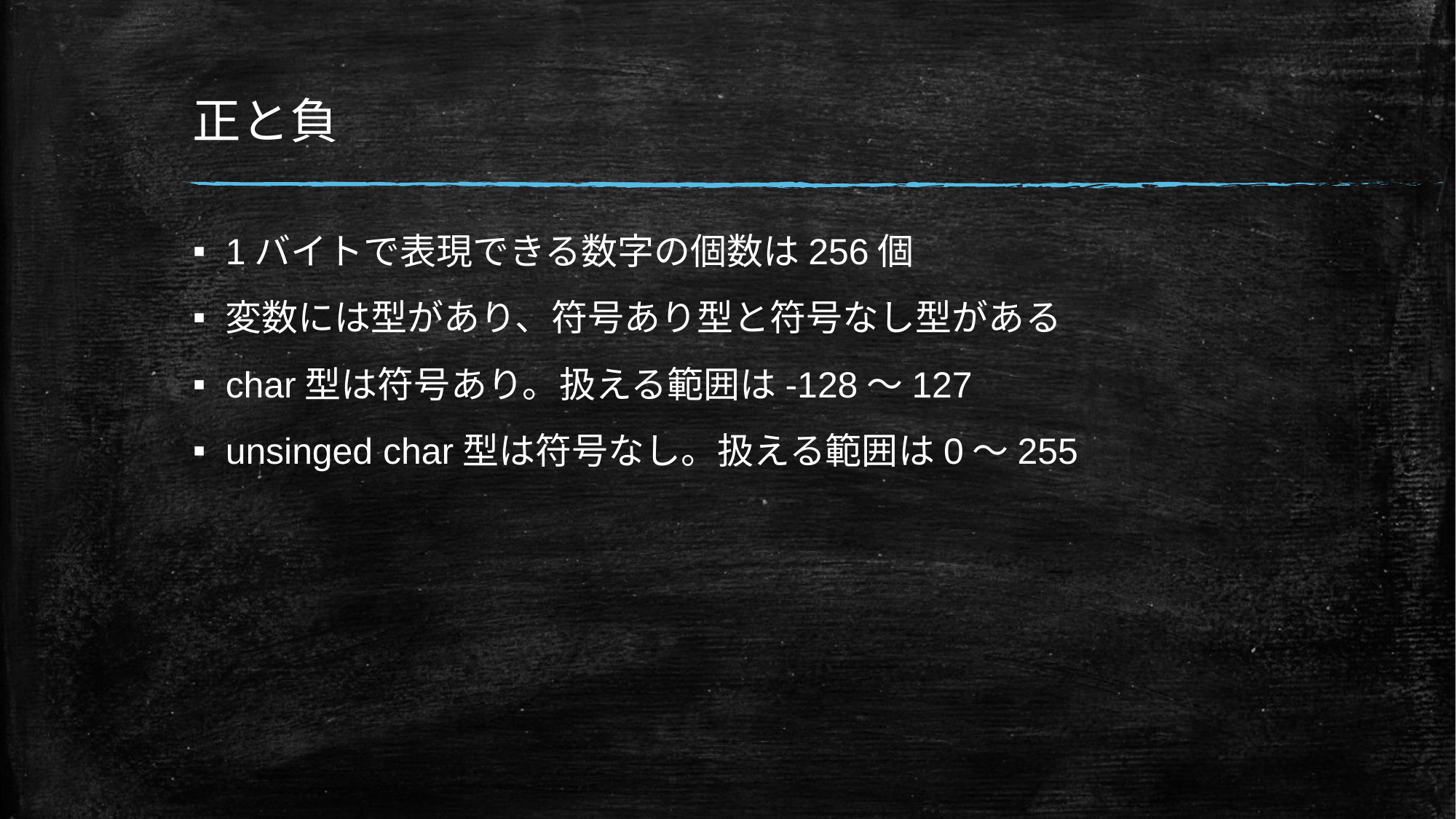

# 正と負
1バイトで表現できる数字の個数は256個
変数には型があり、符号あり型と符号なし型がある
char型は符号あり。扱える範囲は-128～127
unsinged char型は符号なし。扱える範囲は0～255